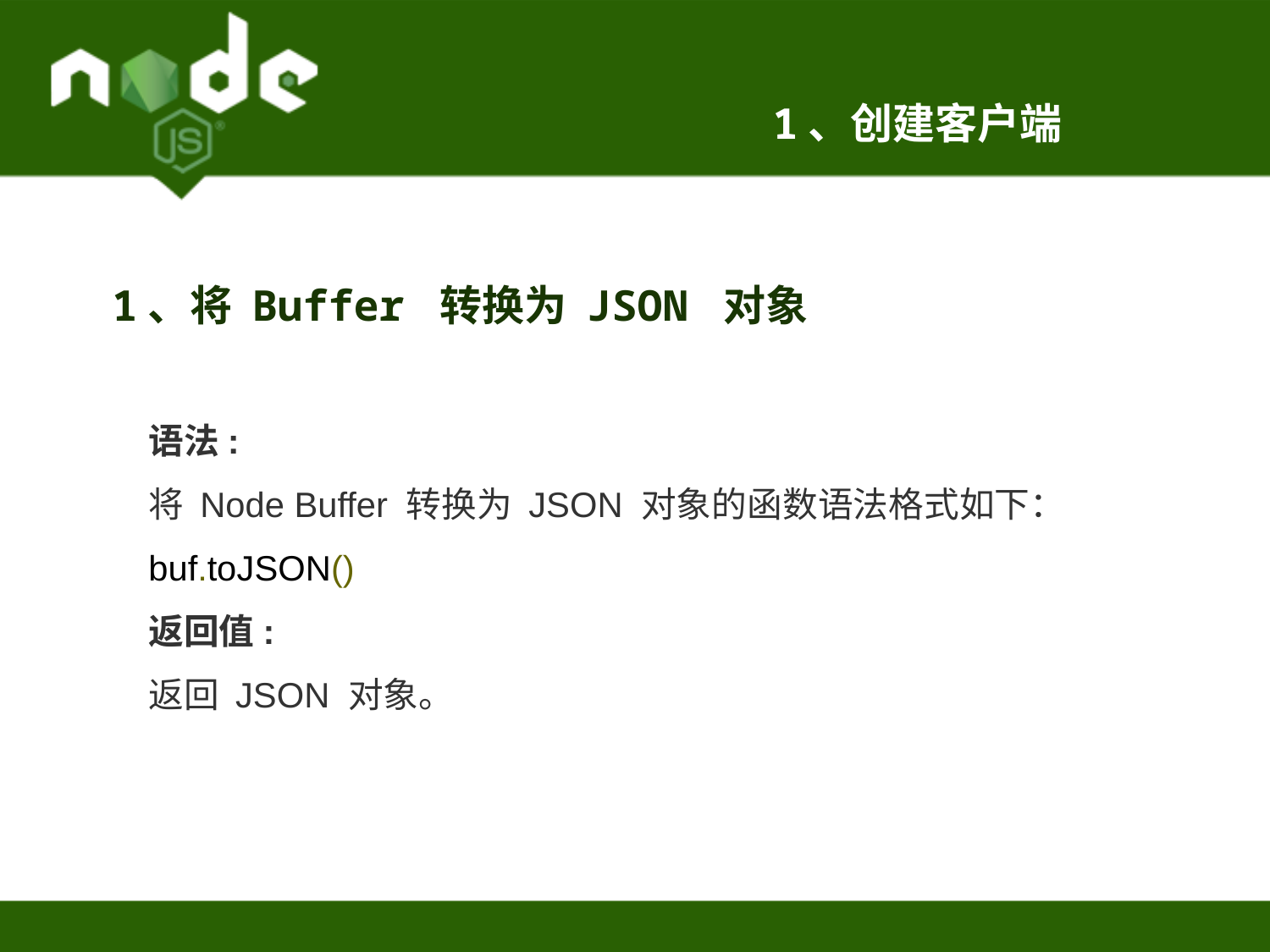

1、创建客户端
1、将 Buffer 转换为 JSON 对象
语法:
将 Node Buffer 转换为 JSON 对象的函数语法格式如下：
buf.toJSON()
返回值:
返回 JSON 对象。